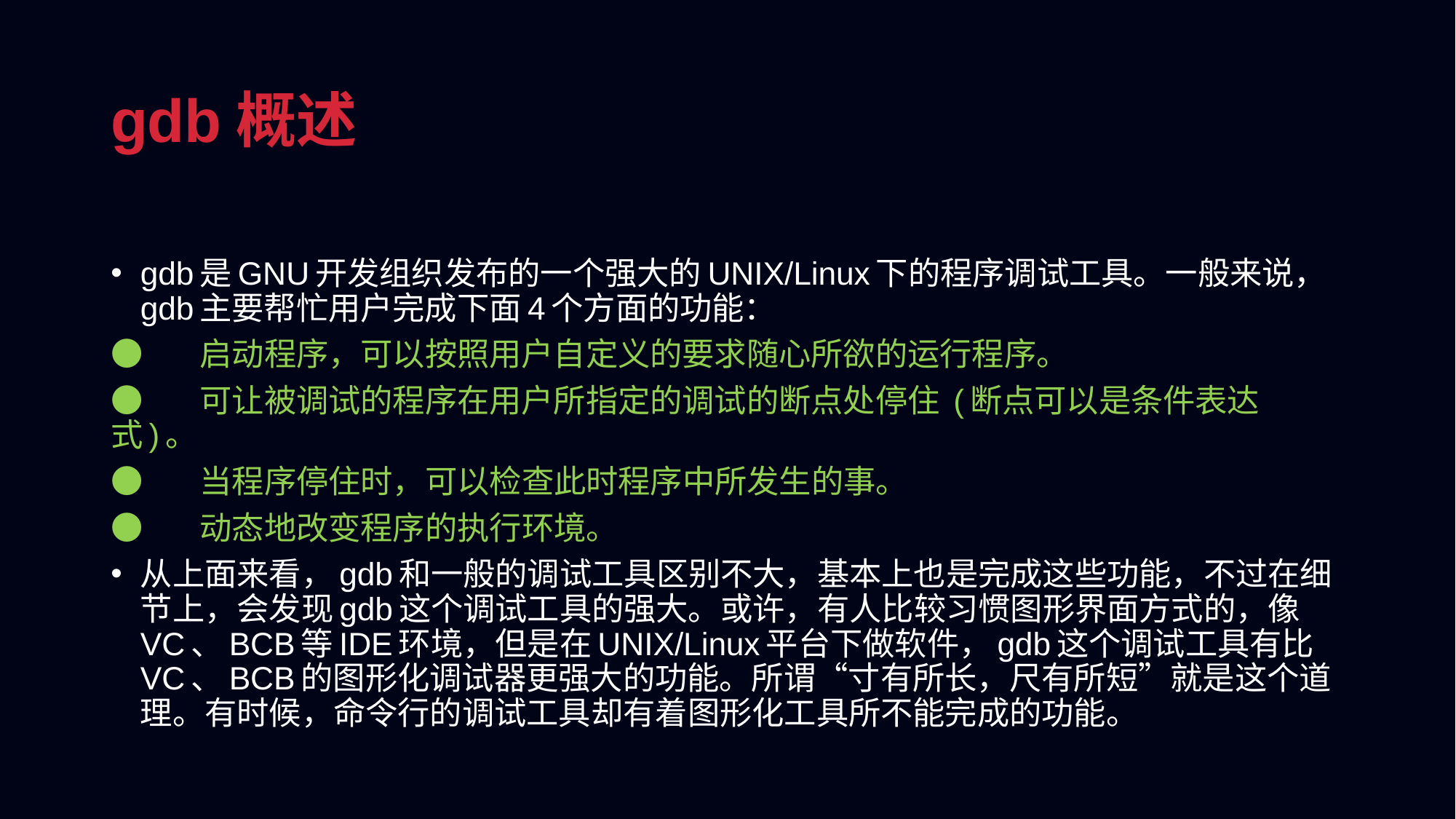

gdb概述

gdb是GNU开发组织发布的一个强大的UNIX/Linux下的程序调试工具。一般来说，gdb主要帮忙用户完成下面4个方面的功能：
●       启动程序，可以按照用户自定义的要求随心所欲的运行程序。
●       可让被调试的程序在用户所指定的调试的断点处停住 (断点可以是条件表达式)。
●       当程序停住时，可以检查此时程序中所发生的事。
●       动态地改变程序的执行环境。
从上面来看，gdb和一般的调试工具区别不大，基本上也是完成这些功能，不过在细节上，会发现gdb这个调试工具的强大。或许，有人比较习惯图形界面方式的，像VC、BCB等IDE环境，但是在UNIX/Linux平台下做软件，gdb这个调试工具有比VC、BCB的图形化调试器更强大的功能。所谓“寸有所长，尺有所短”就是这个道理。有时候，命令行的调试工具却有着图形化工具所不能完成的功能。